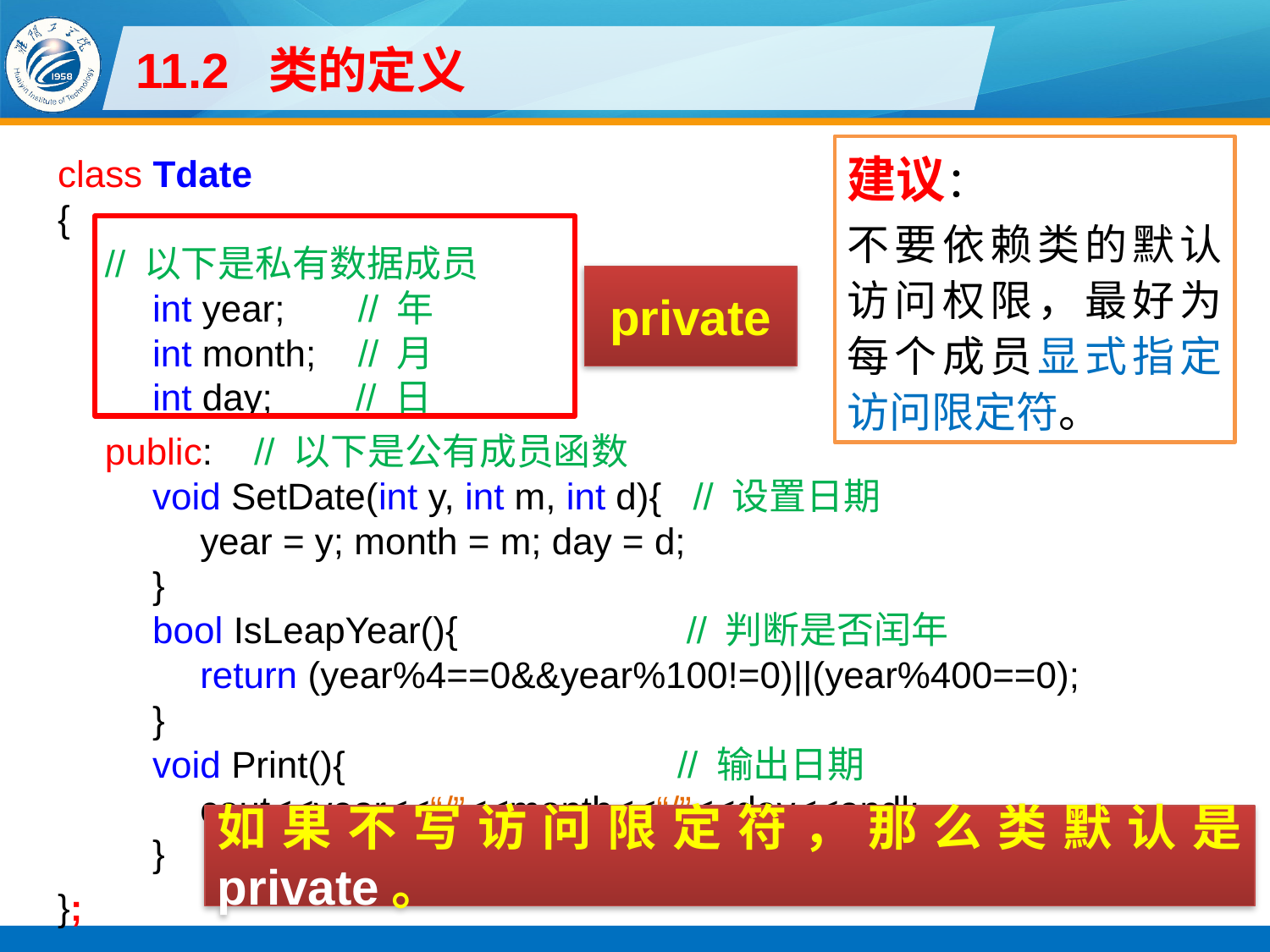

# 11.2  类的定义
建议：
不要依赖类的默认访问权限，最好为每个成员显式指定访问限定符。
class Tdate
{
// 以下是私有数据成员
int year;       // 年
int month;    // 月
int day;        // 日
public:    // 以下是公有成员函数
void SetDate(int y, int m, int d){   // 设置日期
year = y; month = m; day = d;
}
bool IsLeapYear(){                      // 判断是否闰年
return (year%4==0&&year%100!=0)||(year%400==0);
}
void Print(){                                // 输出日期
cout<<year<<“/”<<month<<“/”<<day<<endl;
}
};

private
如果不写访问限定符，那么类默认是 private。